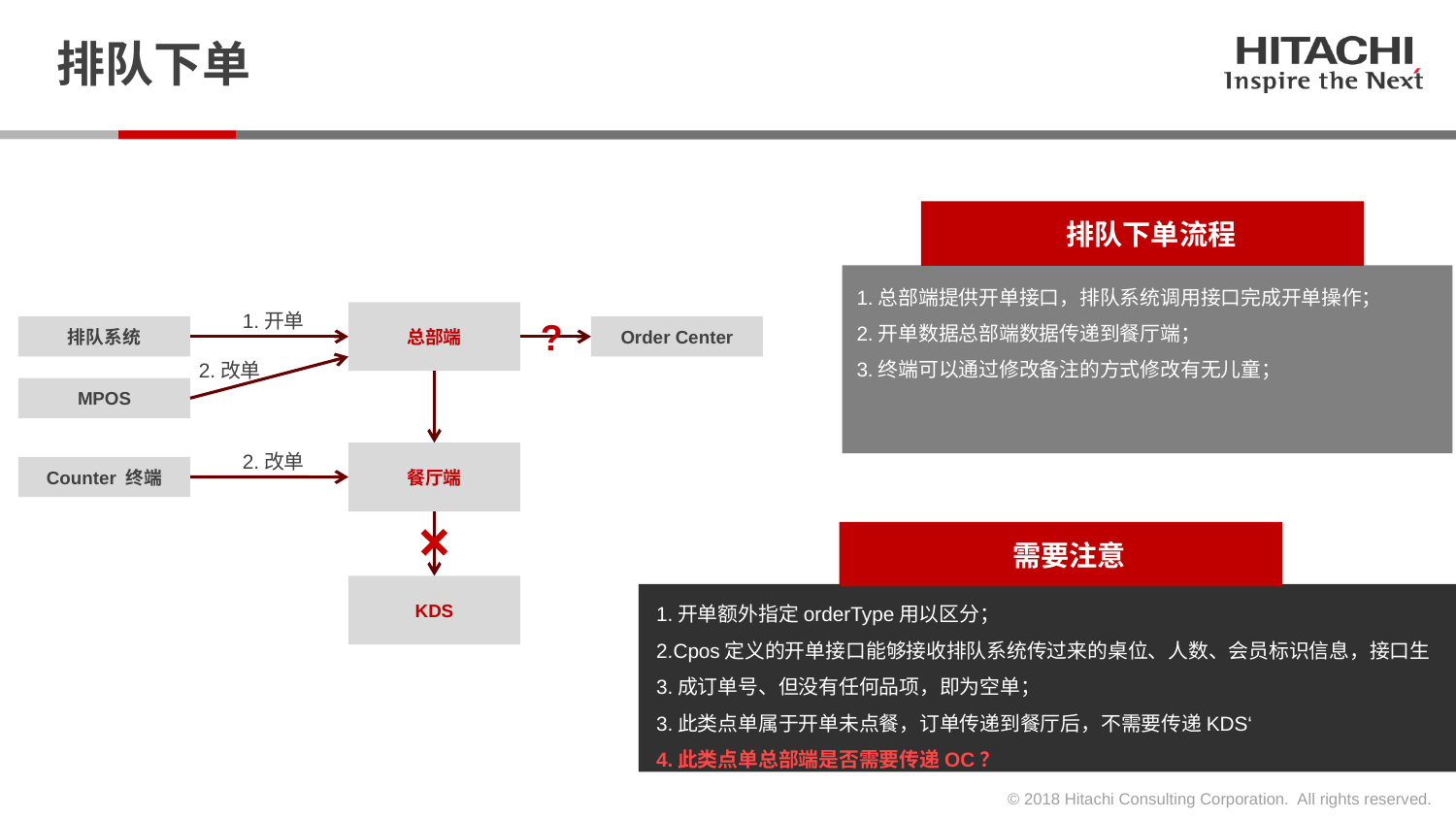

# 排队下单

排队下单流程
1.总部端提供开单接口，排队系统调用接口完成开单操作；
2.开单数据总部端数据传递到餐厅端；
3.终端可以通过修改备注的方式修改有无儿童；
1.开单
总部端
?
Order Center
排队系统
2.改单
MPOS
2.改单
餐厅端
Counter 终端

KDS

需要注意
1.开单额外指定orderType用以区分；
2.Cpos定义的开单接口能够接收排队系统传过来的桌位、人数、会员标识信息，接口生3.成订单号、但没有任何品项，即为空单；
3.此类点单属于开单未点餐，订单传递到餐厅后，不需要传递KDS‘
4.此类点单总部端是否需要传递OC？